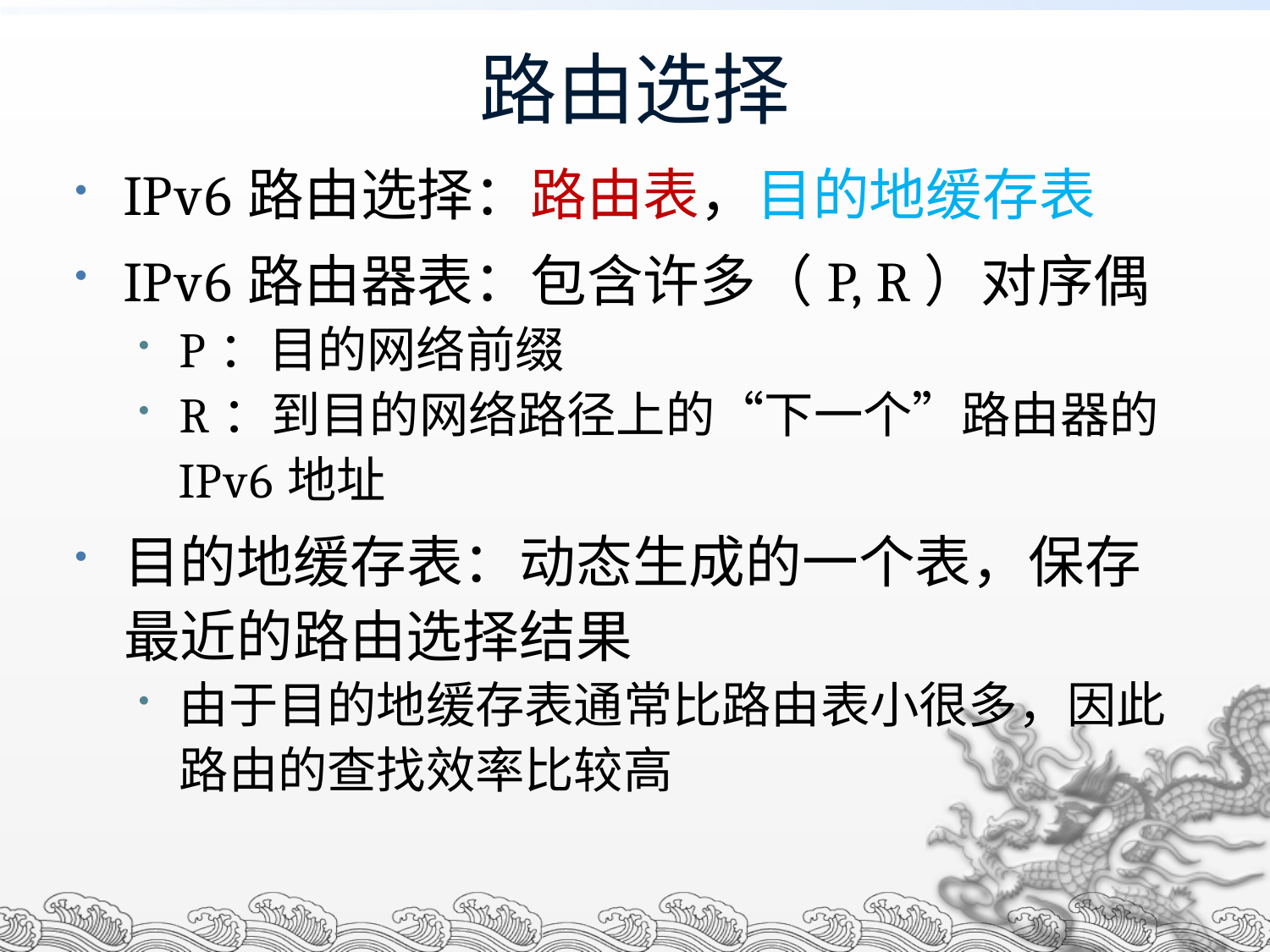

# 路由选择
IPv6路由选择：路由表，目的地缓存表
IPv6路由器表：包含许多（P, R）对序偶
P：目的网络前缀
R：到目的网络路径上的“下一个”路由器的IPv6地址
目的地缓存表：动态生成的一个表，保存最近的路由选择结果
由于目的地缓存表通常比路由表小很多，因此路由的查找效率比较高